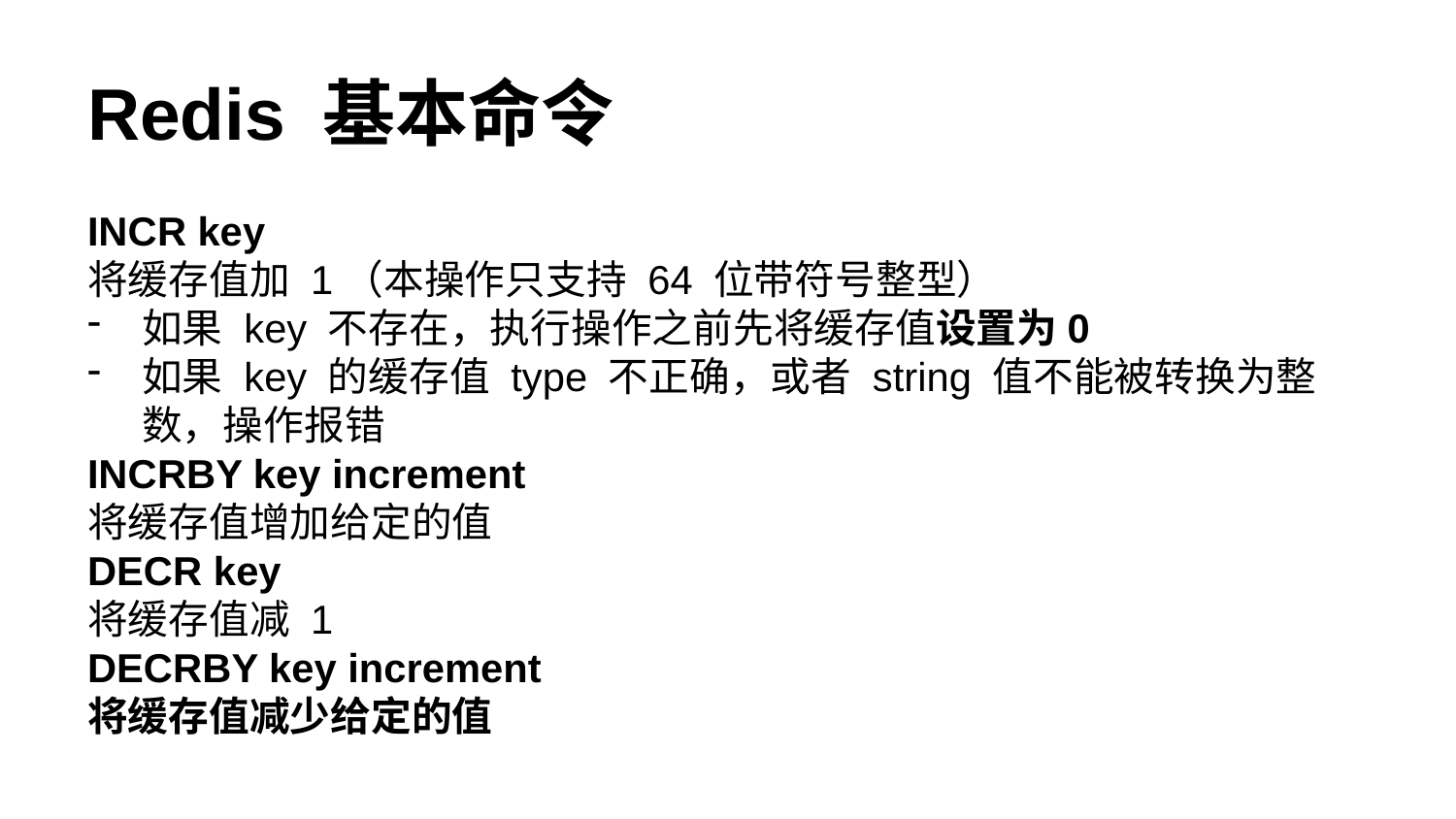

# Redis 基本命令
INCR key
将缓存值加 1（本操作只支持 64 位带符号整型）
如果 key 不存在，执行操作之前先将缓存值设置为0
如果 key 的缓存值 type 不正确，或者 string 值不能被转换为整数，操作报错
INCRBY key increment
将缓存值增加给定的值
DECR key
将缓存值减 1
DECRBY key increment
将缓存值减少给定的值